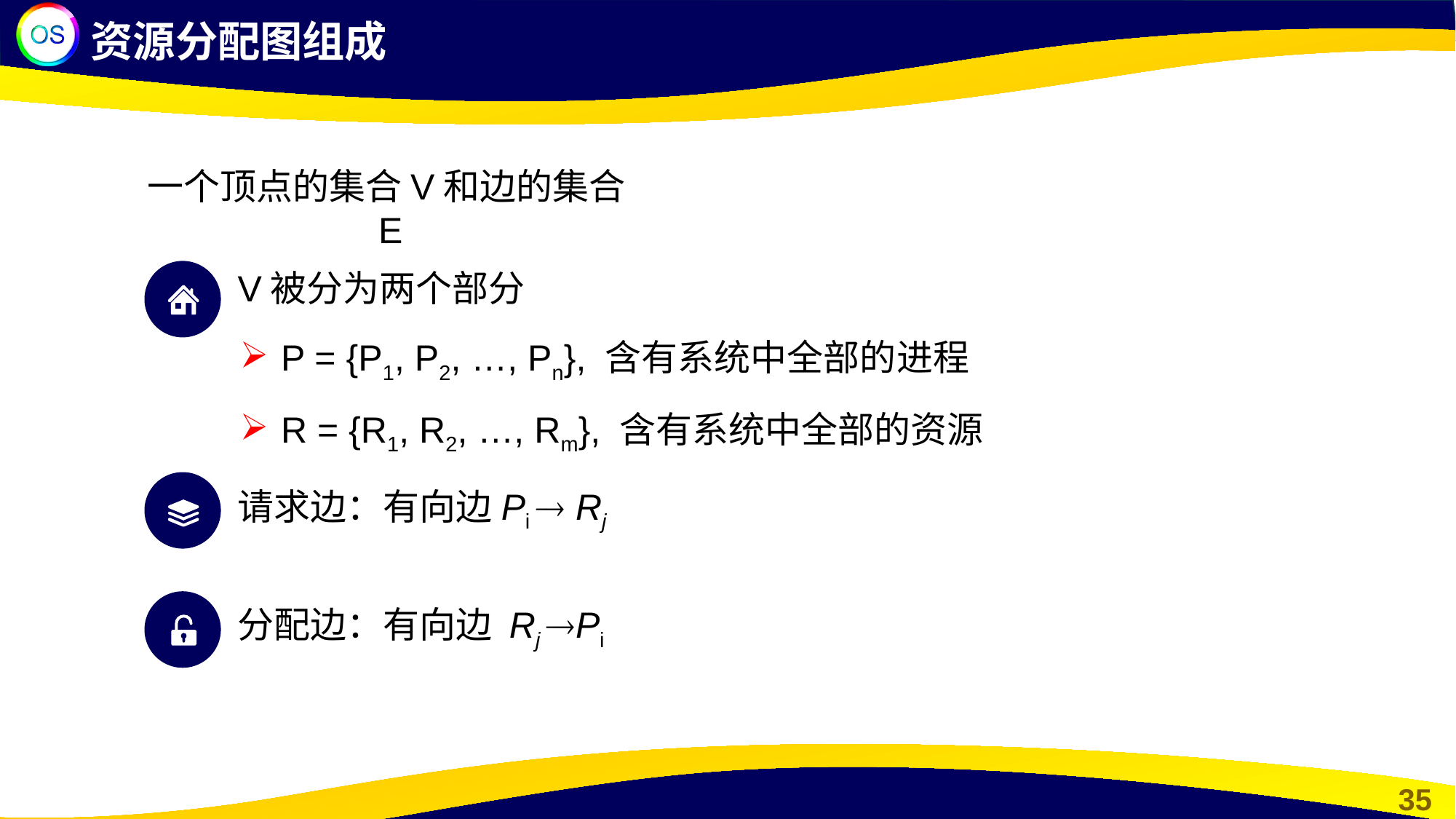

资源分配图组成
一个顶点的集合V和边的集合E

V被分为两个部分

P = {P1, P2, …, Pn}, 含有系统中全部的进程
R = {R1, R2, …, Rm}, 含有系统中全部的资源

请求边：有向边Pi → Rj

分配边：有向边 Rj →Pi